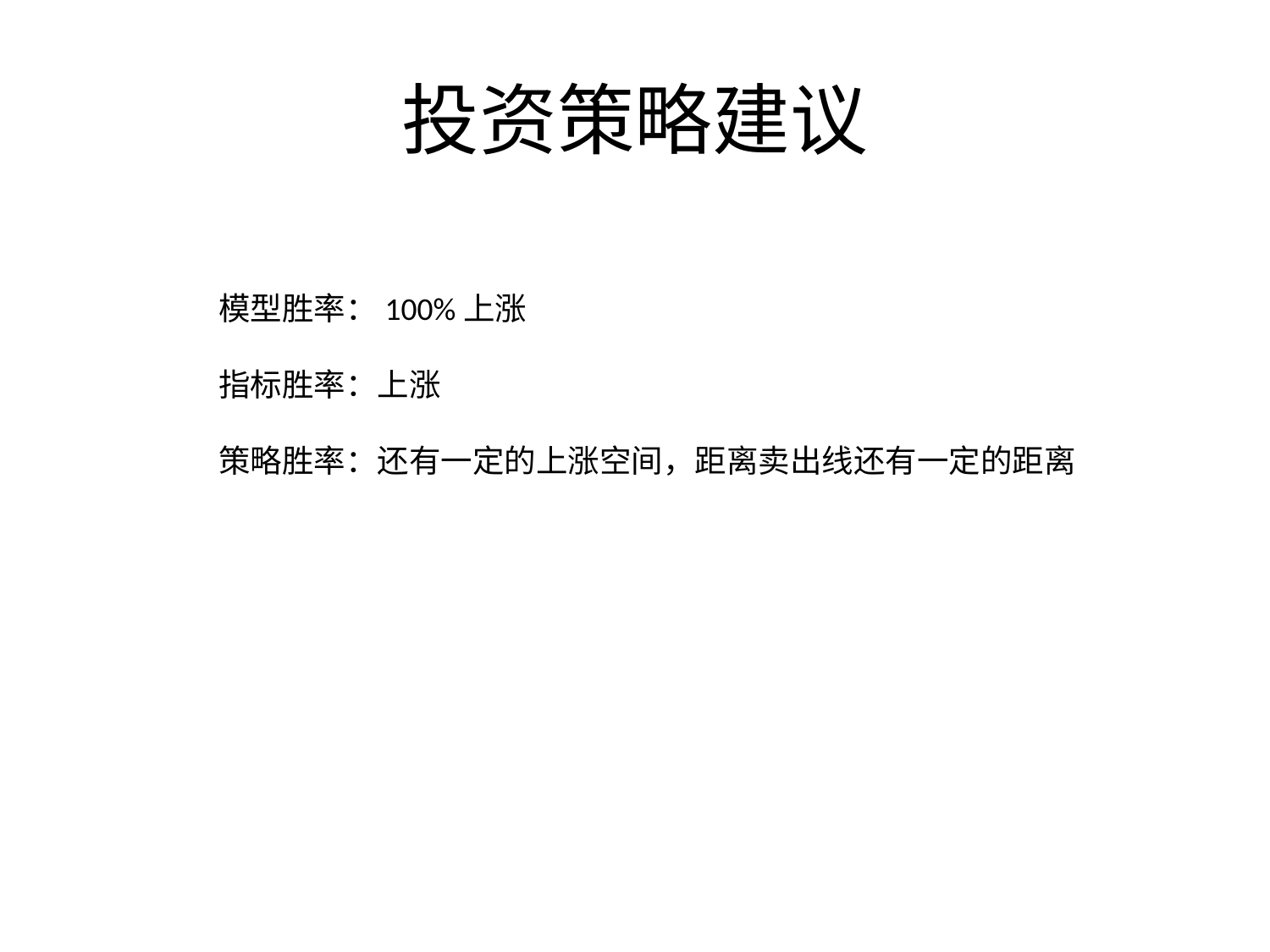

# 投资策略建议
模型胜率：100%上涨

指标胜率：上涨

策略胜率：还有一定的上涨空间，距离卖出线还有一定的距离